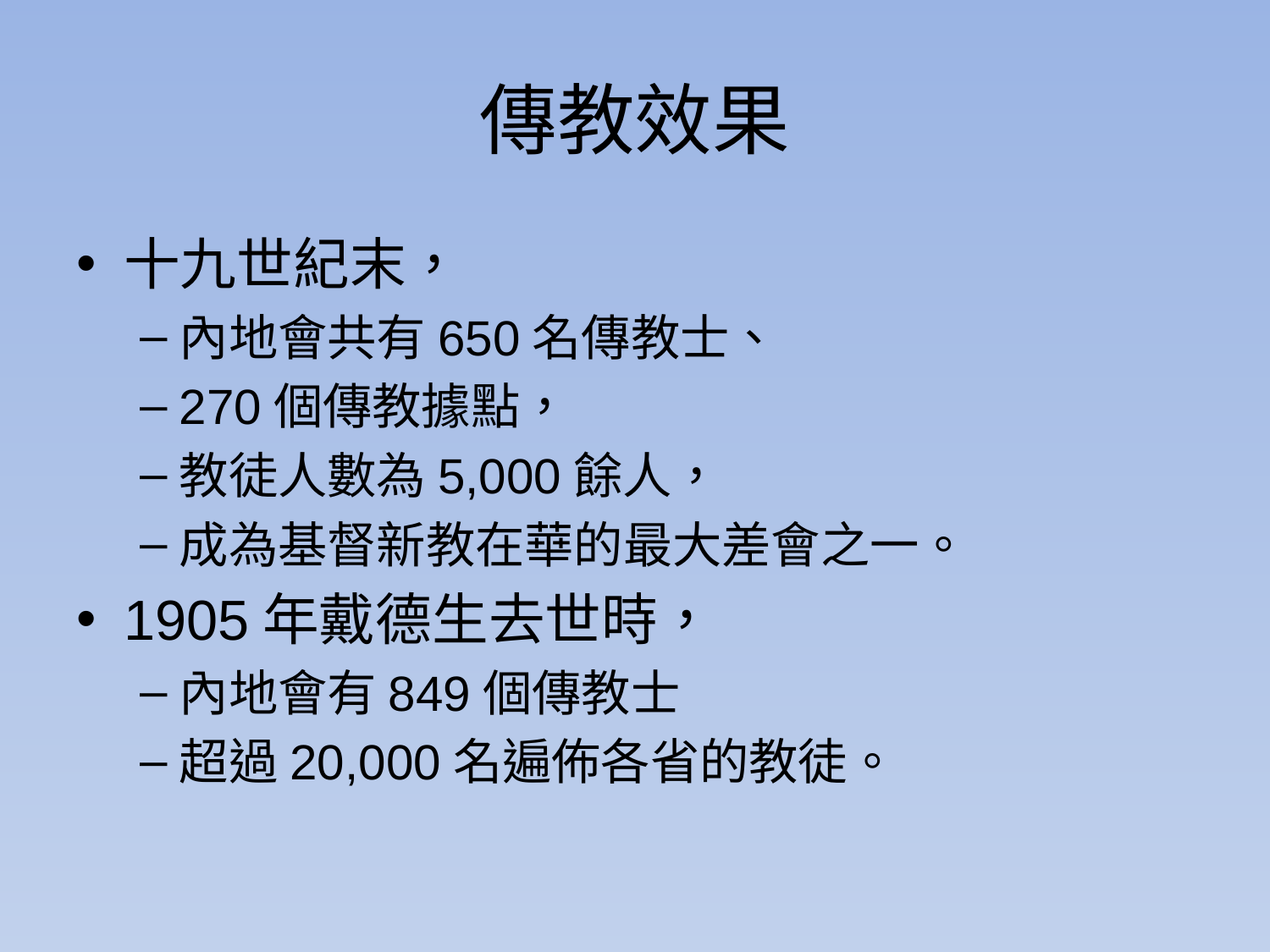

# 傳教效果
十九世紀末，
內地會共有650名傳教士、
270個傳教據點，
教徒人數為5,000餘人，
成為基督新教在華的最大差會之一。
1905年戴德生去世時，
內地會有849個傳教士
超過20,000名遍佈各省的教徒。